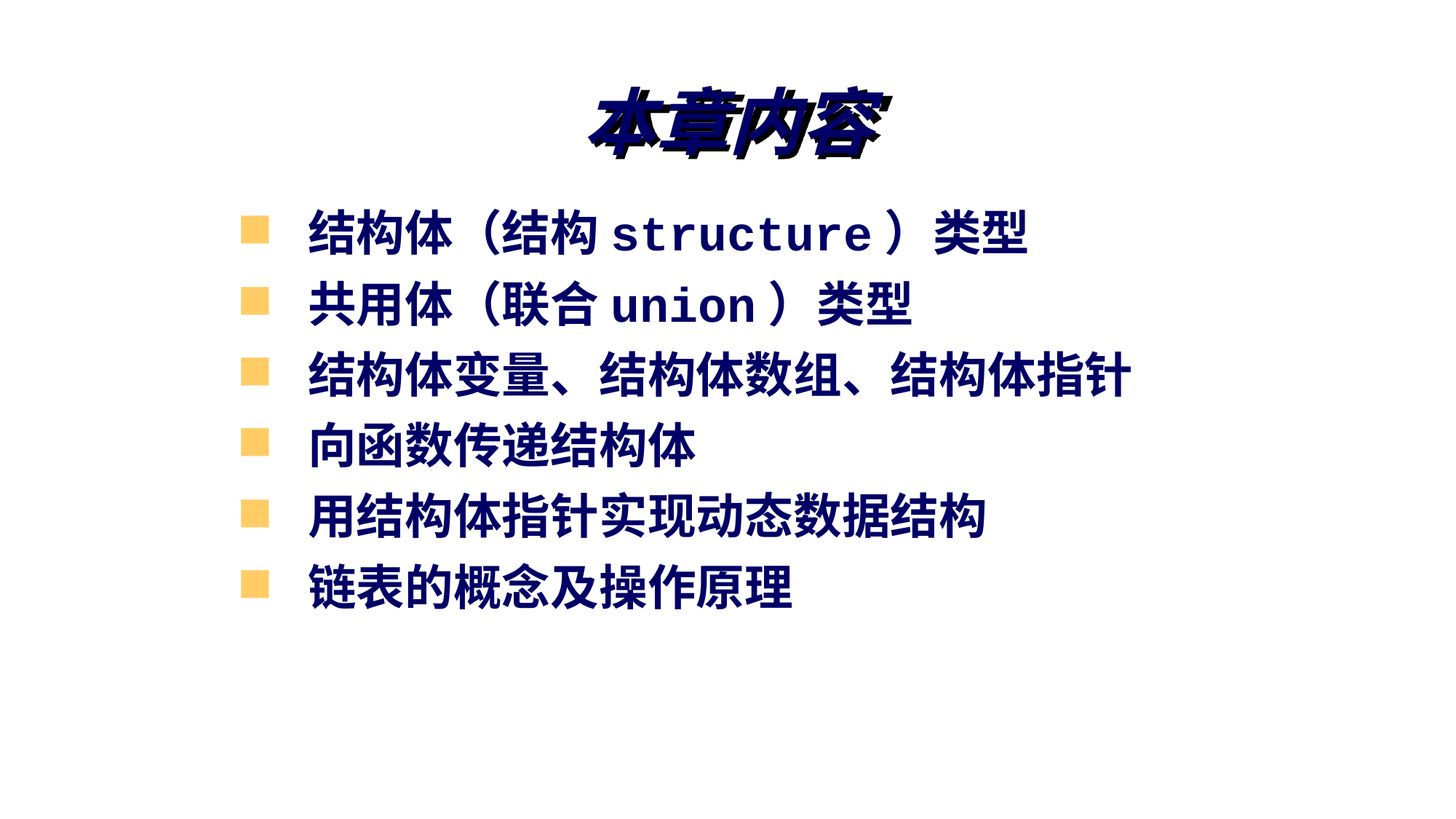

# 本章内容
结构体（结构structure）类型
共用体（联合union）类型
结构体变量、结构体数组、结构体指针
向函数传递结构体
用结构体指针实现动态数据结构
链表的概念及操作原理